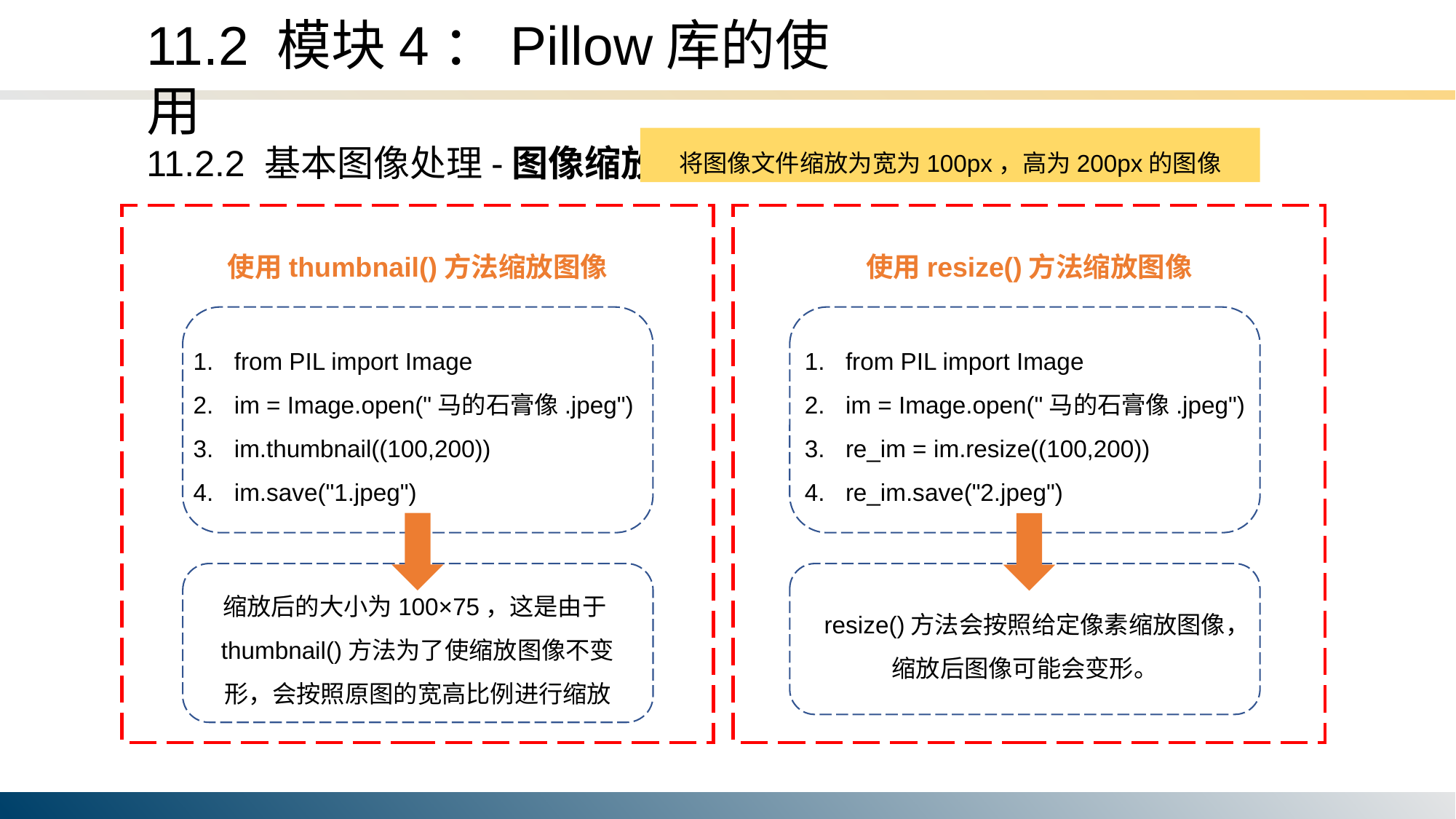

11.2 模块4：Pillow库的使用
将图像文件缩放为宽为100px，高为200px的图像
11.2.2 基本图像处理-图像缩放

使用thumbnail()方法缩放图像
使用resize()方法缩放图像

from PIL import Image
im = Image.open("马的石膏像.jpeg")
re_im = im.resize((100,200))
re_im.save("2.jpeg")
from PIL import Image
im = Image.open("马的石膏像.jpeg")
im.thumbnail((100,200))
im.save("1.jpeg")

缩放后的大小为100×75，这是由于thumbnail()方法为了使缩放图像不变形，会按照原图的宽高比例进行缩放
resize()方法会按照给定像素缩放图像，缩放后图像可能会变形。